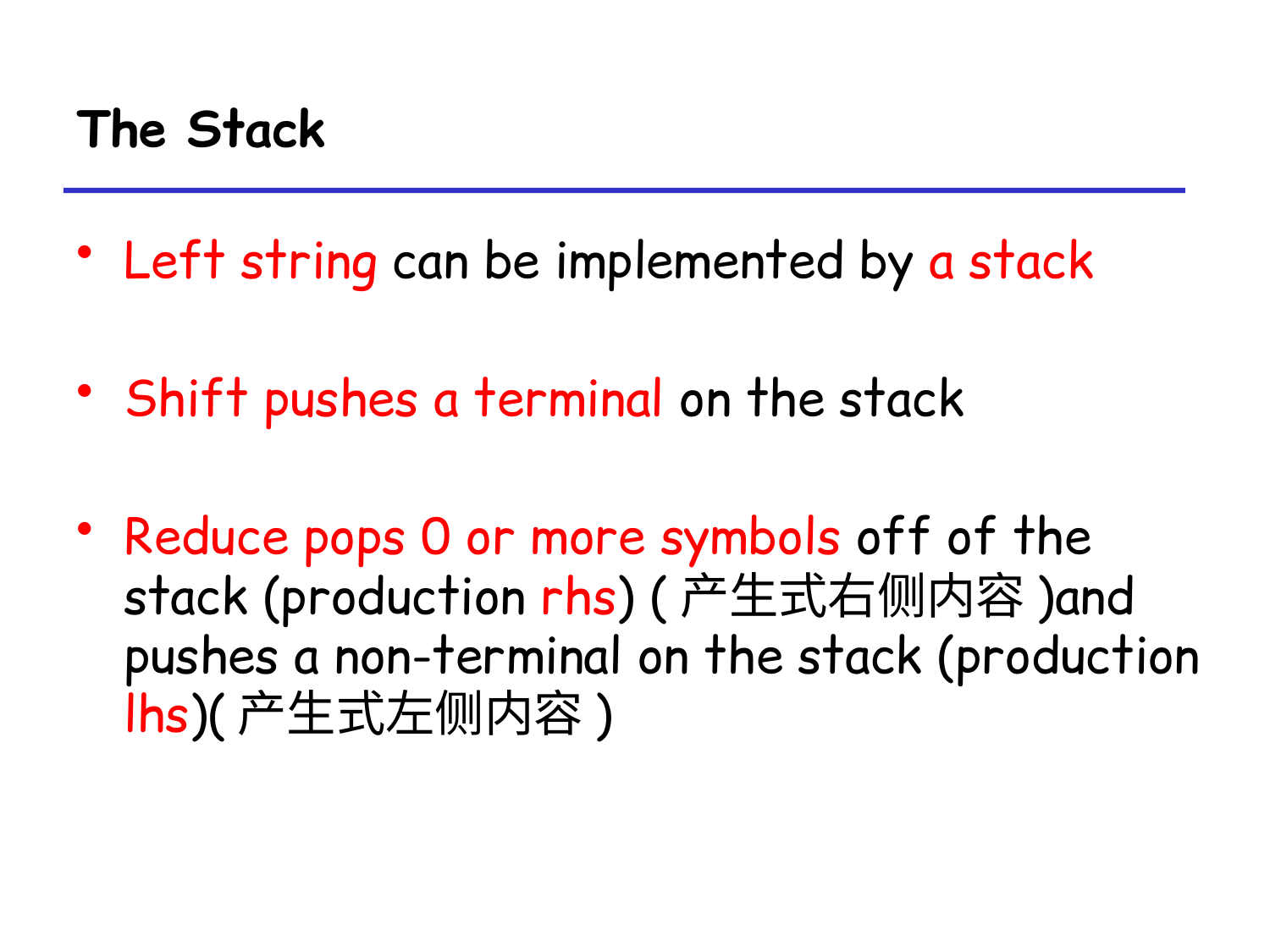

# The Stack
Left string can be implemented by a stack

Shift pushes a terminal on the stack

Reduce pops 0 or more symbols off of the stack (production rhs) (产生式右侧内容)and pushes a non-terminal on the stack (production lhs)(产生式左侧内容)
77